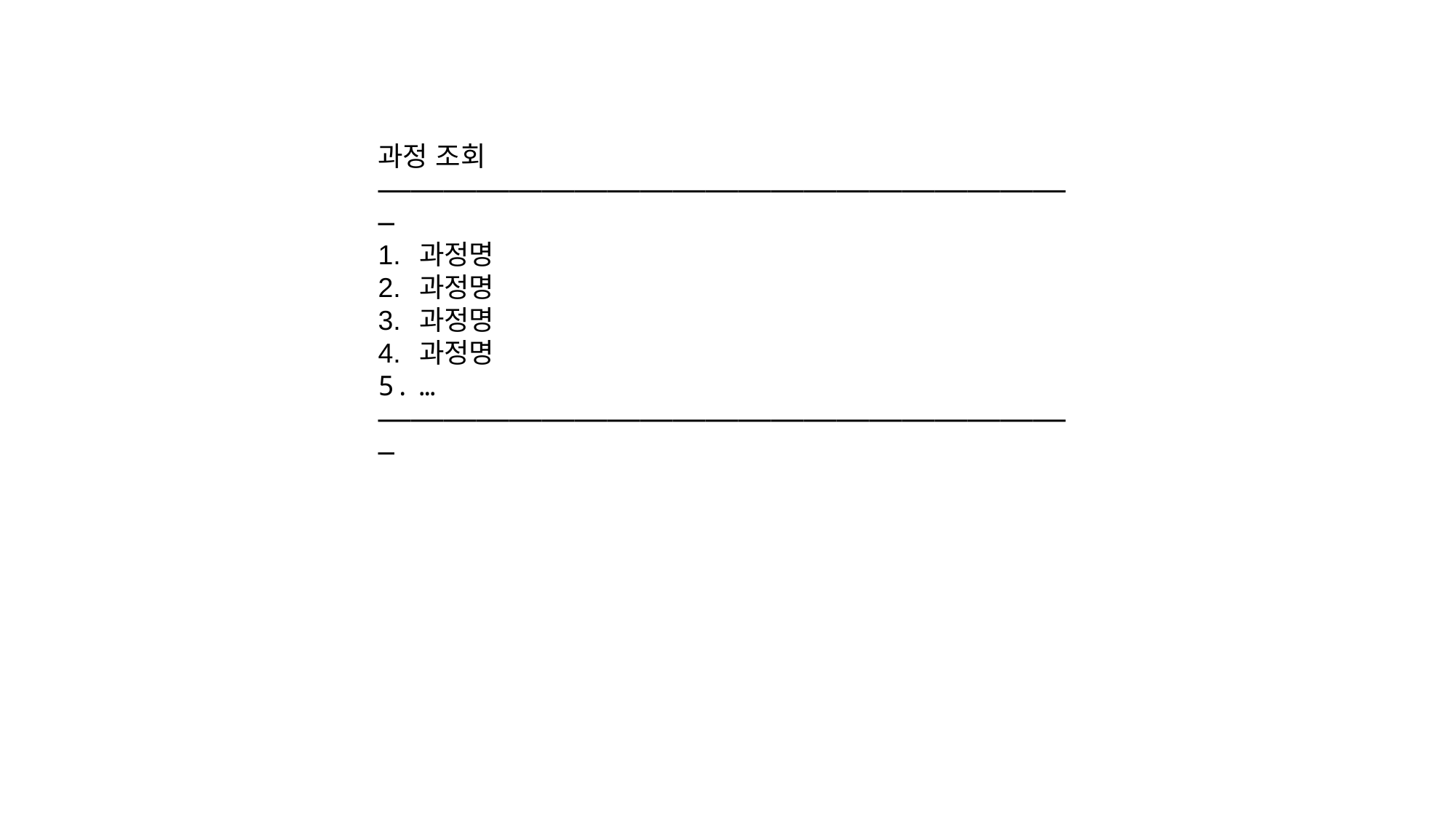

과정 조회
―――――――――――――――――――――――――――――――――――――――――――
과정명
과정명
과정명
과정명
…
―――――――――――――――――――――――――――――――――――――――――――